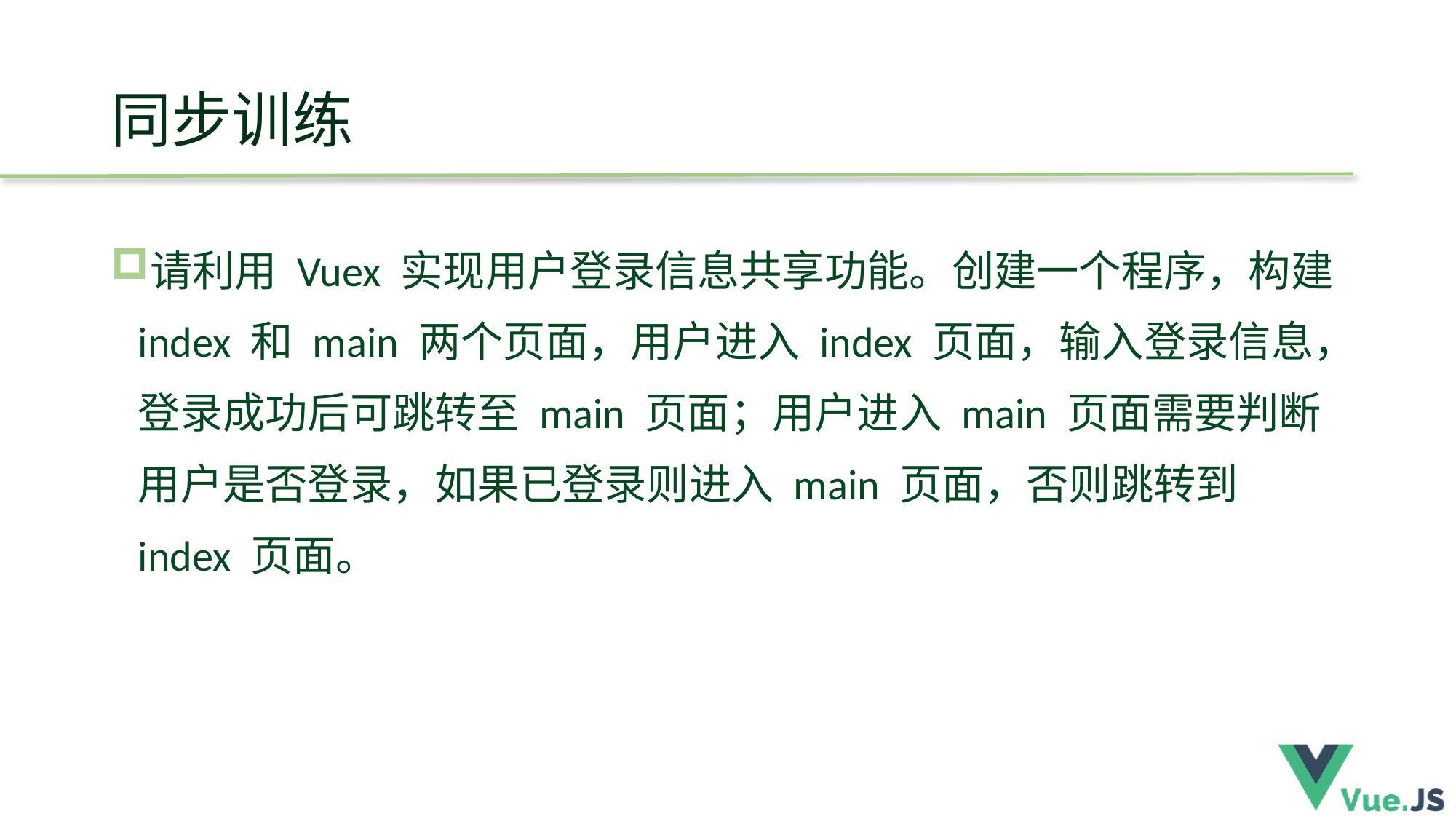

# 同步训练
请利用 Vuex 实现用户登录信息共享功能。创建一个程序，构建 index 和 main 两个页面，用户进入 index 页面，输入登录信息，登录成功后可跳转至 main 页面；用户进入 main 页面需要判断用户是否登录，如果已登录则进入 main 页面，否则跳转到 index 页面。